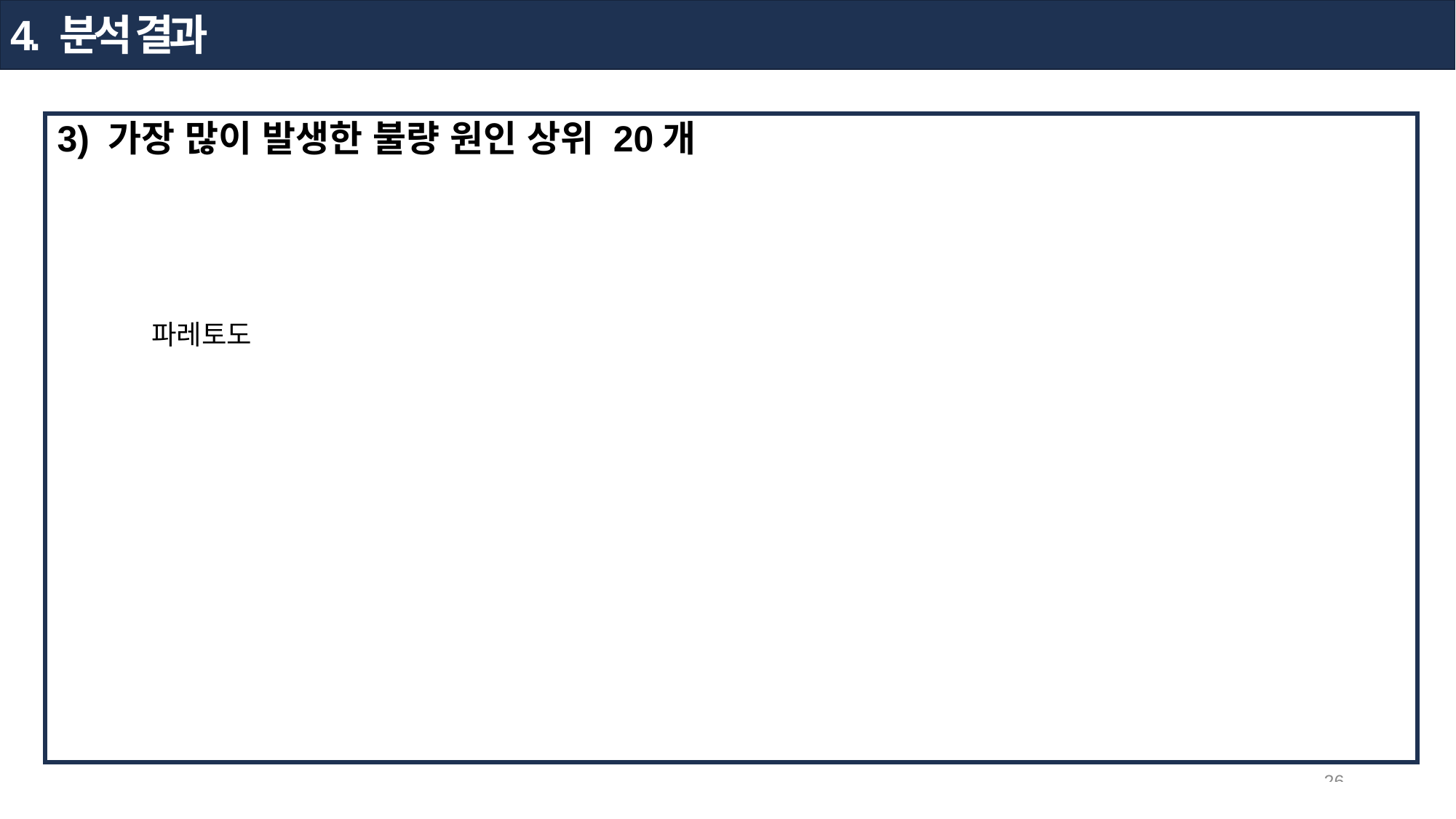

4. 분석 결과
3) 가장 많이 발생한 불량 원인 상위 20개

파레토도
26